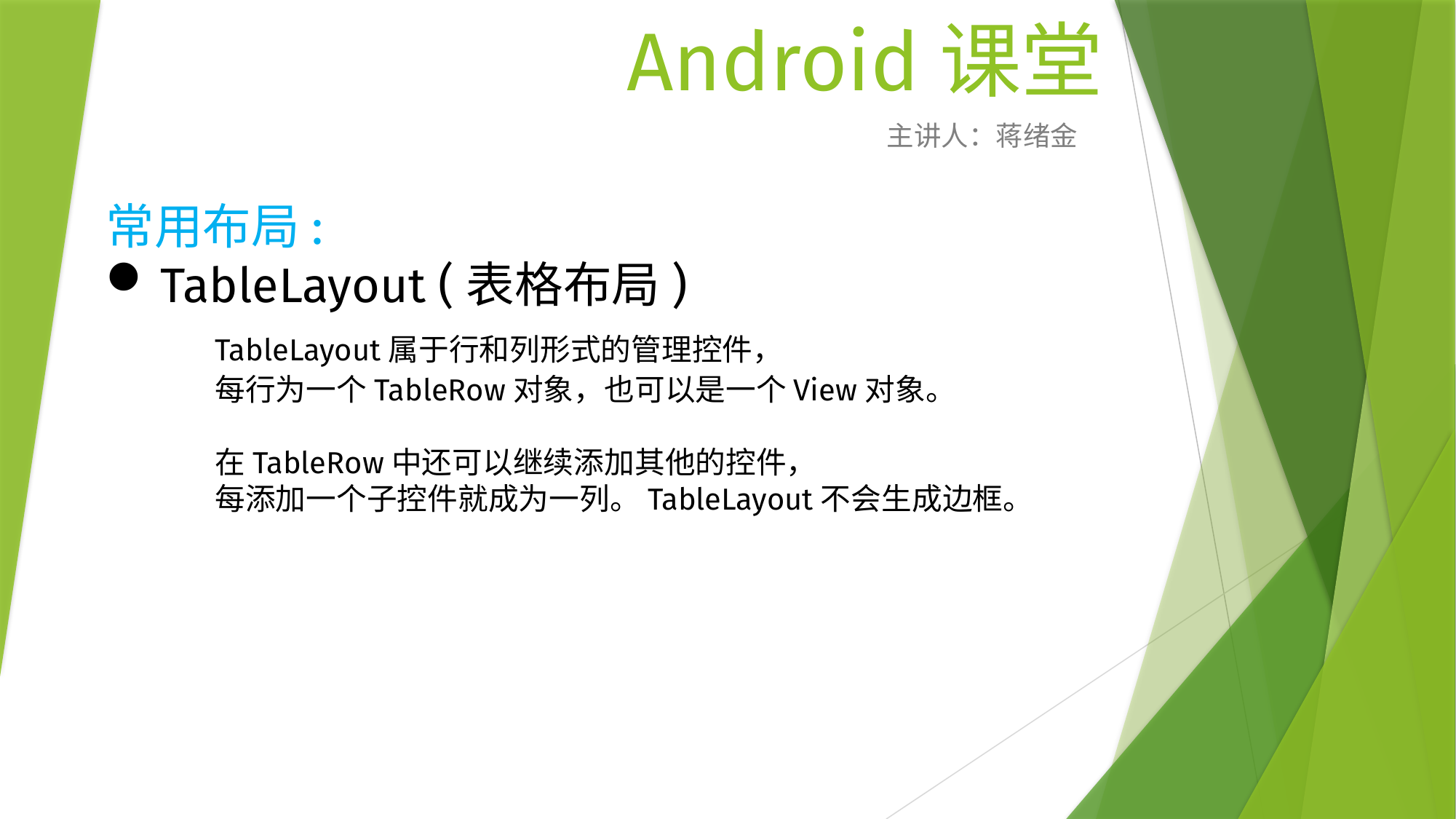

# Android课堂
主讲人：蒋绪金
常用布局:
TableLayout (表格布局)
	TableLayout属于行和列形式的管理控件，
	每行为一个TableRow对象，也可以是一个View对象。

	在TableRow中还可以继续添加其他的控件，
	每添加一个子控件就成为一列。TableLayout不会生成边框。